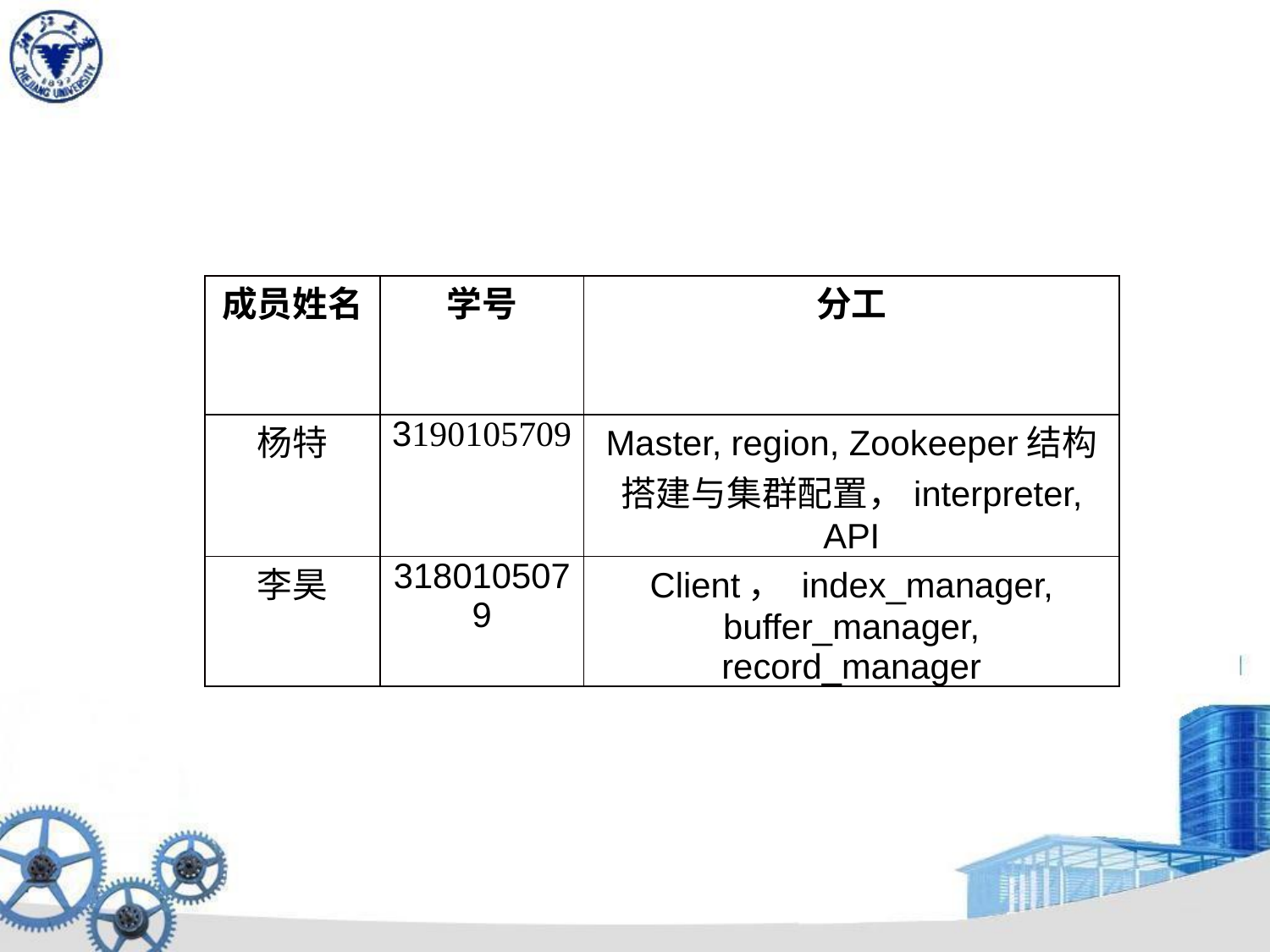

| 成员姓名 | 学号 | 分工 |
| --- | --- | --- |
| 杨特 | 3190105709 | Master, region, Zookeeper结构搭建与集群配置，interpreter, API |
| 李昊 | 3180105079 | Client， index\_manager, buffer\_manager, record\_manager |